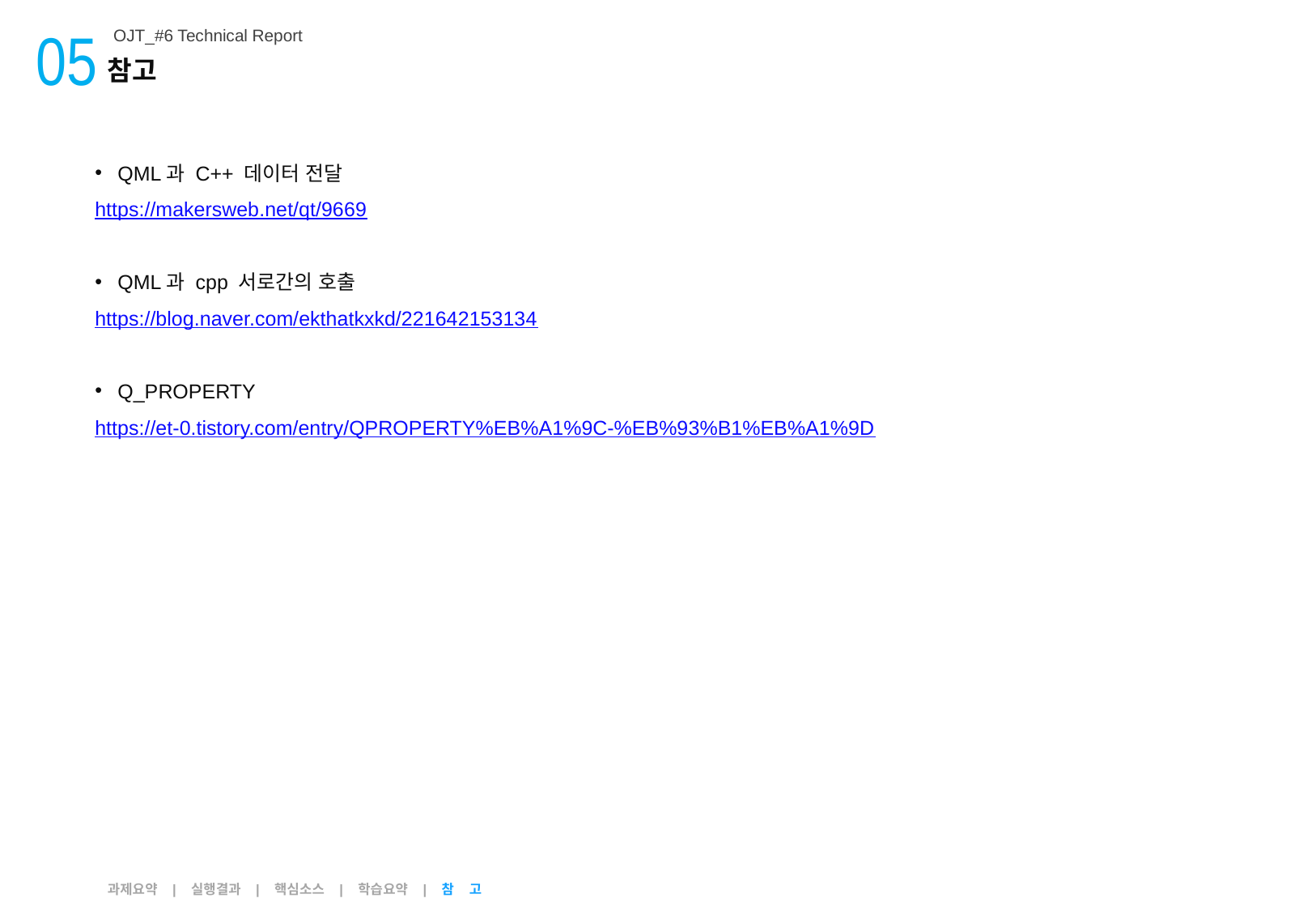

05
OJT_#6 Technical Report
참고
QML과 C++ 데이터 전달
https://makersweb.net/qt/9669

QML과 cpp 서로간의 호출
https://blog.naver.com/ekthatkxkd/221642153134

Q_PROPERTY
https://et-0.tistory.com/entry/QPROPERTY%EB%A1%9C-%EB%93%B1%EB%A1%9D

과제요약   |   실행결과   |   핵심소스   |   학습요약   |   참    고